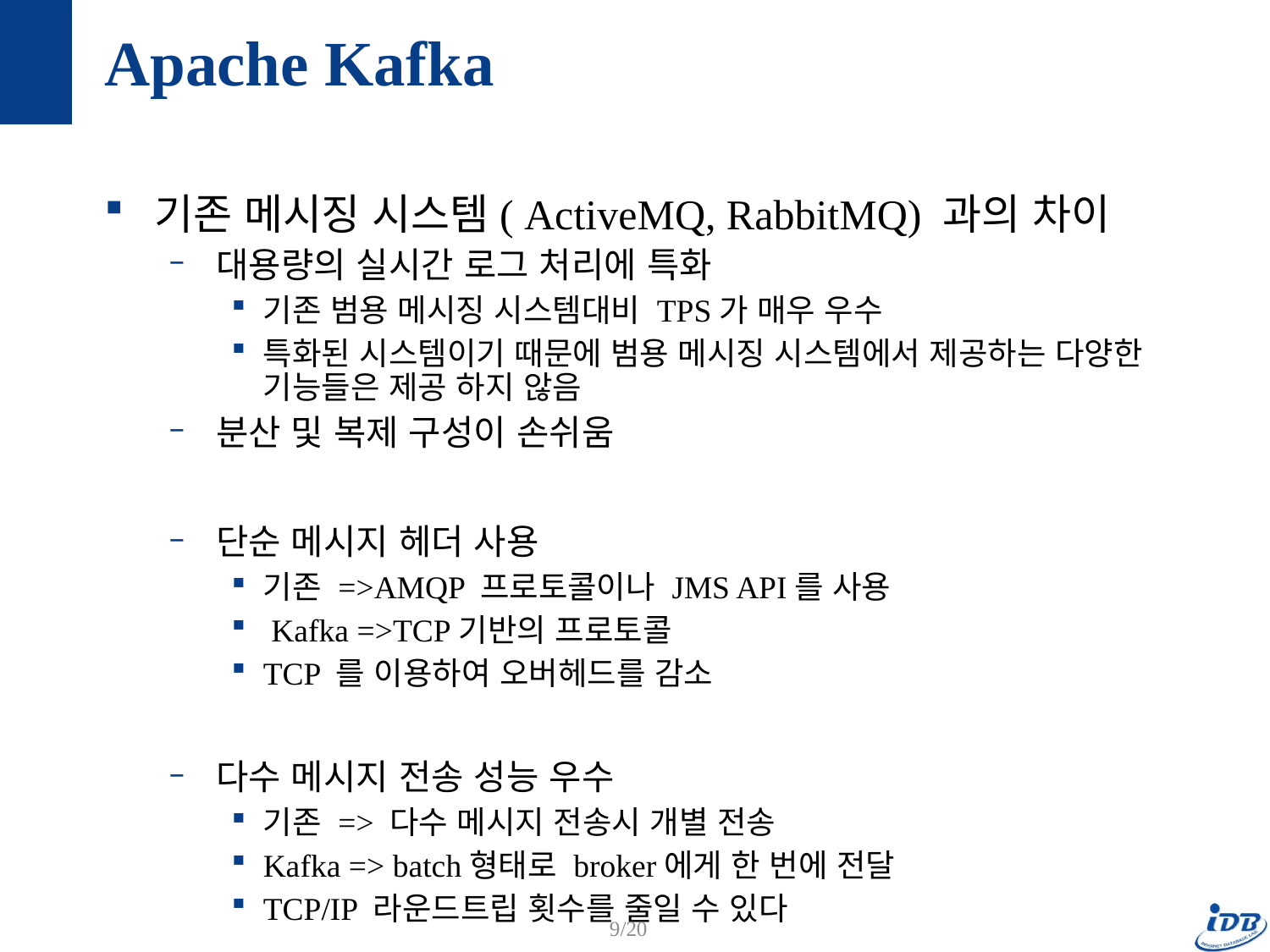

# Apache Kafka
기존 메시징 시스템( ActiveMQ, RabbitMQ) 과의 차이
대용량의 실시간 로그 처리에 특화
기존 범용 메시징 시스템대비 TPS가 매우 우수
특화된 시스템이기 때문에 범용 메시징 시스템에서 제공하는 다양한 기능들은 제공 하지 않음
분산 및 복제 구성이 손쉬움

단순 메시지 헤더 사용
기존 =>AMQP 프로토콜이나 JMS API를 사용
 Kafka =>TCP기반의 프로토콜
TCP 를 이용하여 오버헤드를 감소

다수 메시지 전송 성능 우수
기존 => 다수 메시지 전송시 개별 전송
Kafka => batch형태로 broker에게 한 번에 전달
TCP/IP 라운드트립 횟수를 줄일 수 있다
9/20